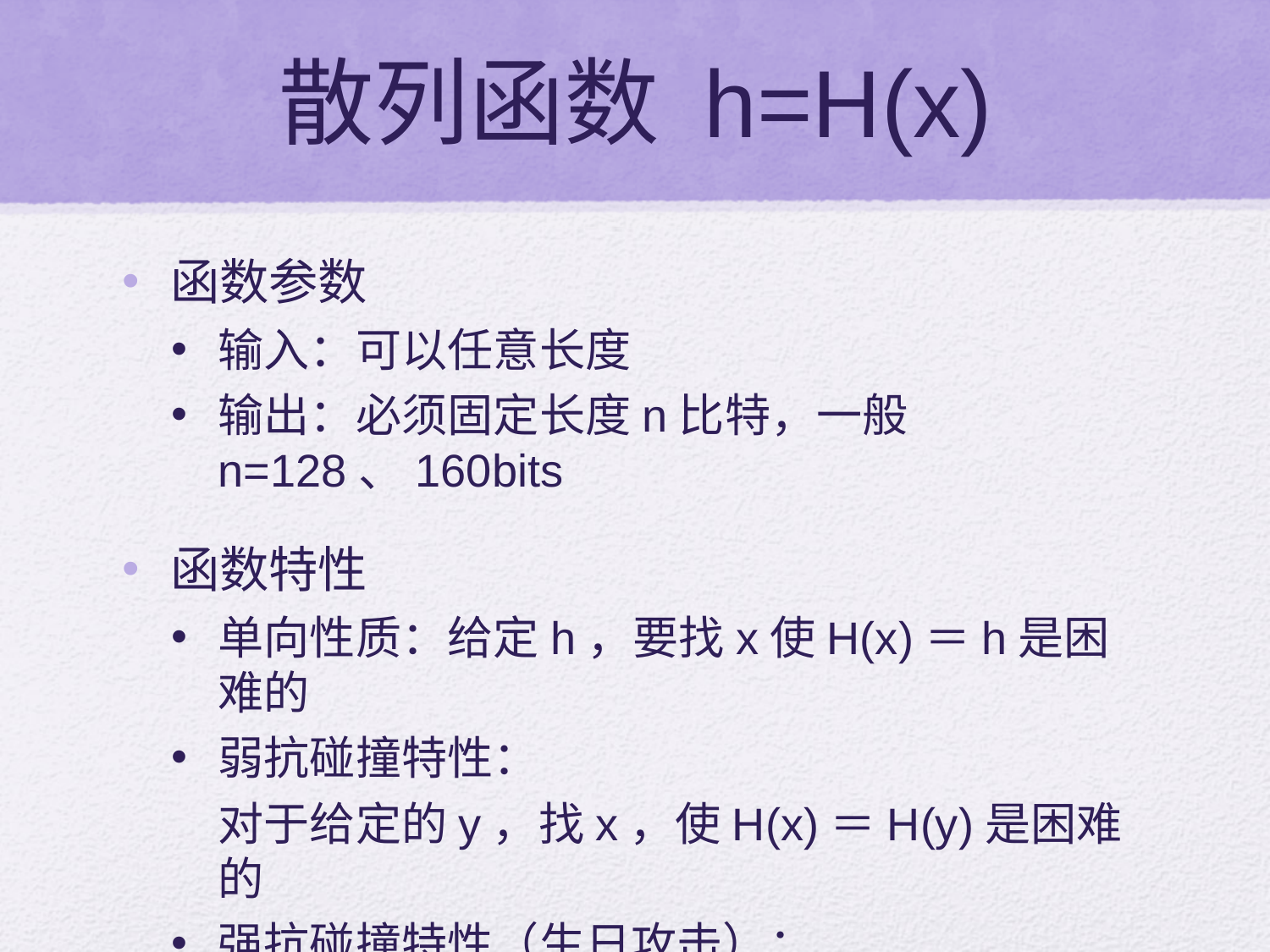

# 散列函数 h=H(x)
函数参数
输入：可以任意长度
输出：必须固定长度n比特，一般n=128、160bits
函数特性
单向性质：给定h，要找x使H(x)＝h是困难的
弱抗碰撞特性：
	对于给定的y，找x，使H(x)＝H(y)是困难的
强抗碰撞特性（生日攻击）：
	找x和y，使H(x)＝H(y)是困难的
*  如果碰撞则意味着数字签名容易被伪造/欺骗